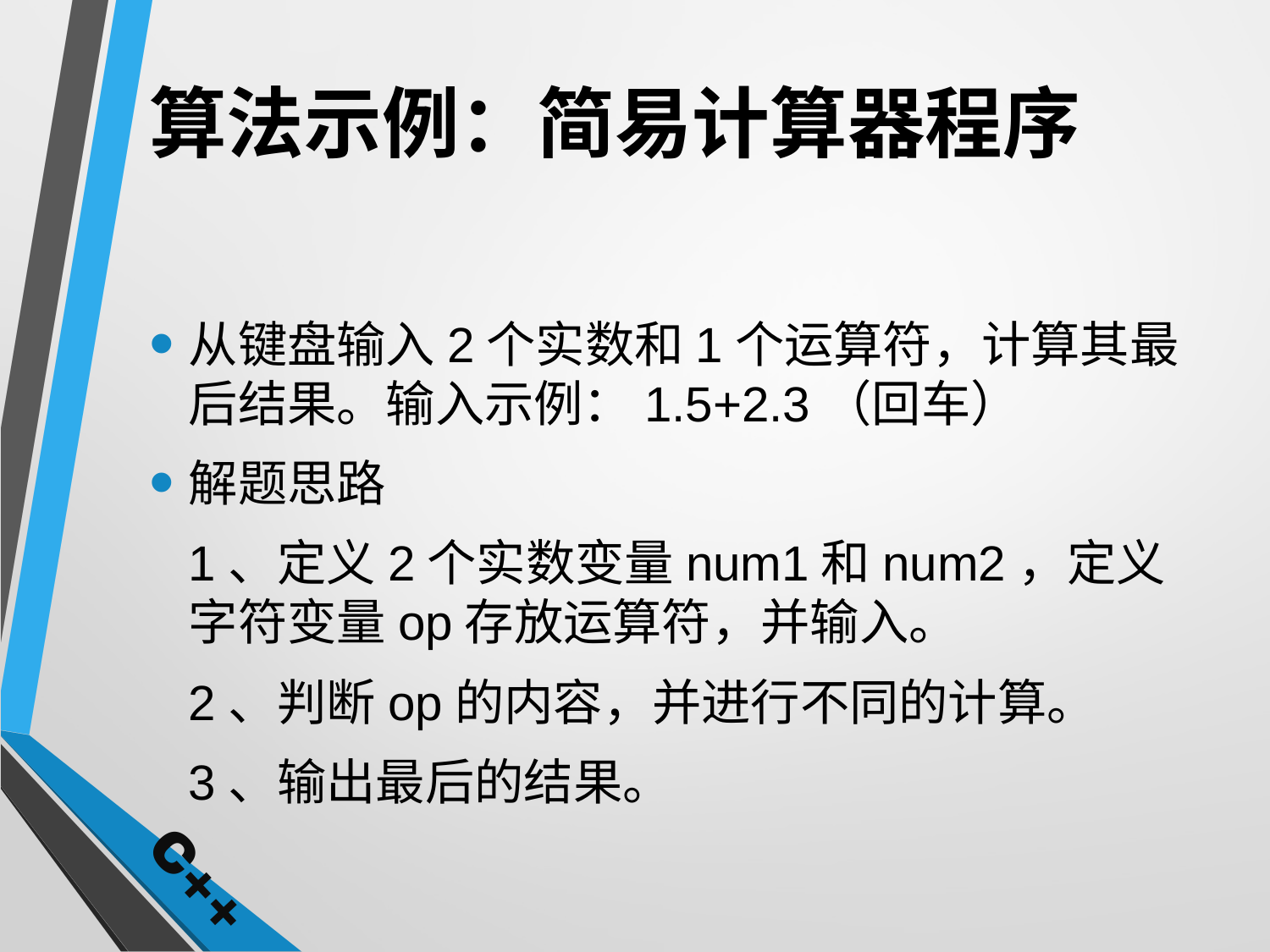

# 算法示例：简易计算器程序
从键盘输入2个实数和1个运算符，计算其最后结果。输入示例：1.5+2.3（回车）
解题思路
	1、定义2个实数变量num1和num2，定义字符变量op存放运算符，并输入。
	2、判断op的内容，并进行不同的计算。
	3、输出最后的结果。